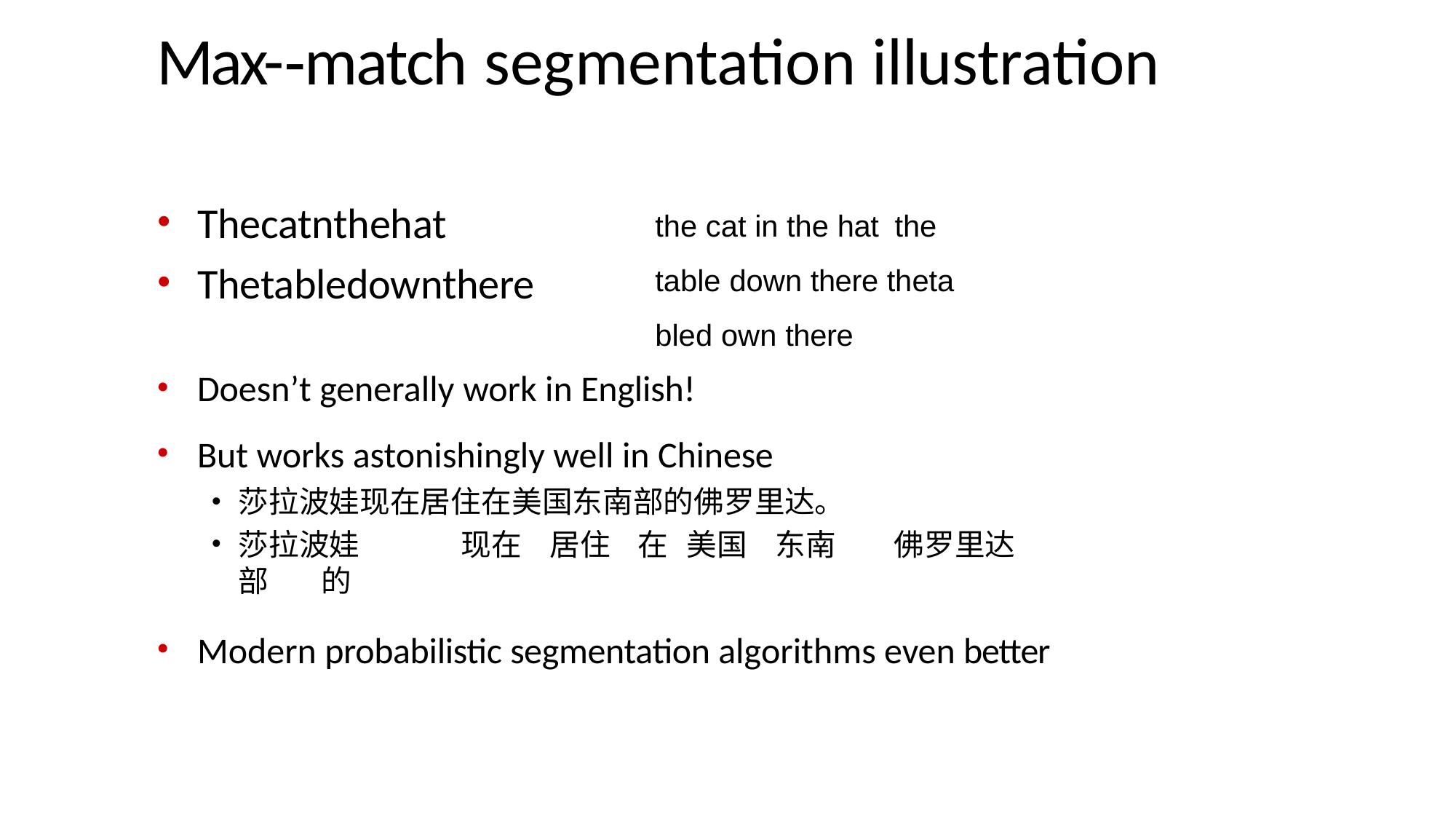

Max-­‐match segmentation illustration
Thecatnthehat
Thetabledownthere
the cat in the hat the table down there theta bled own there
Doesn’t generally work in English!
But works astonishingly well in Chinese
莎拉波娃现在居住在美国东南部的佛罗里达。
莎拉波娃	现在	居住	在	美国	东南部	的
佛罗里达
Modern probabilistic segmentation algorithms even better